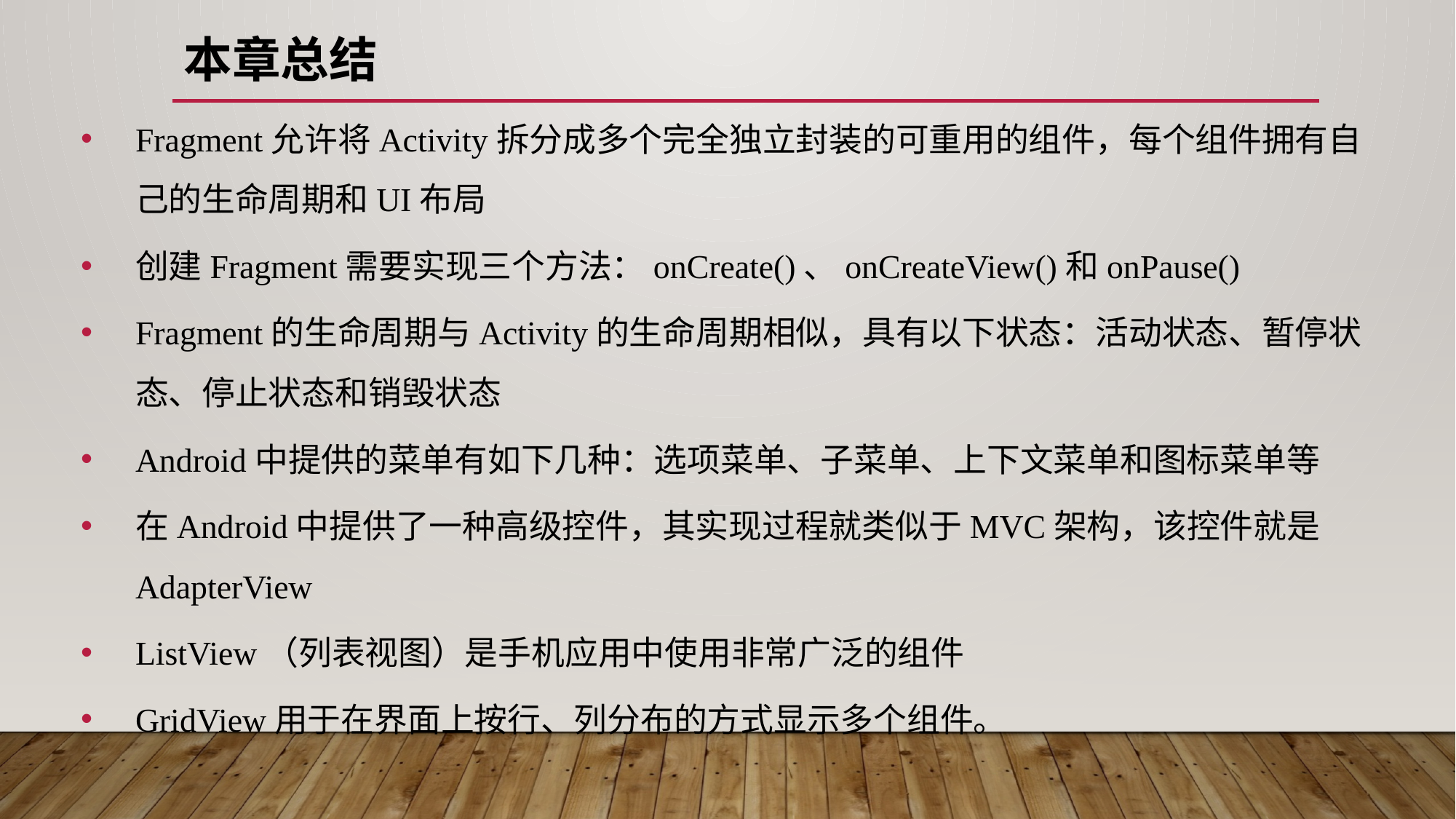

# 本章总结
Fragment允许将Activity拆分成多个完全独立封装的可重用的组件，每个组件拥有自己的生命周期和UI布局
创建Fragment需要实现三个方法：onCreate()、onCreateView()和onPause()
Fragment的生命周期与Activity的生命周期相似，具有以下状态：活动状态、暂停状态、停止状态和销毁状态
Android中提供的菜单有如下几种：选项菜单、子菜单、上下文菜单和图标菜单等
在Android中提供了一种高级控件，其实现过程就类似于MVC架构，该控件就是AdapterView
ListView（列表视图）是手机应用中使用非常广泛的组件
GridView用于在界面上按行、列分布的方式显示多个组件。